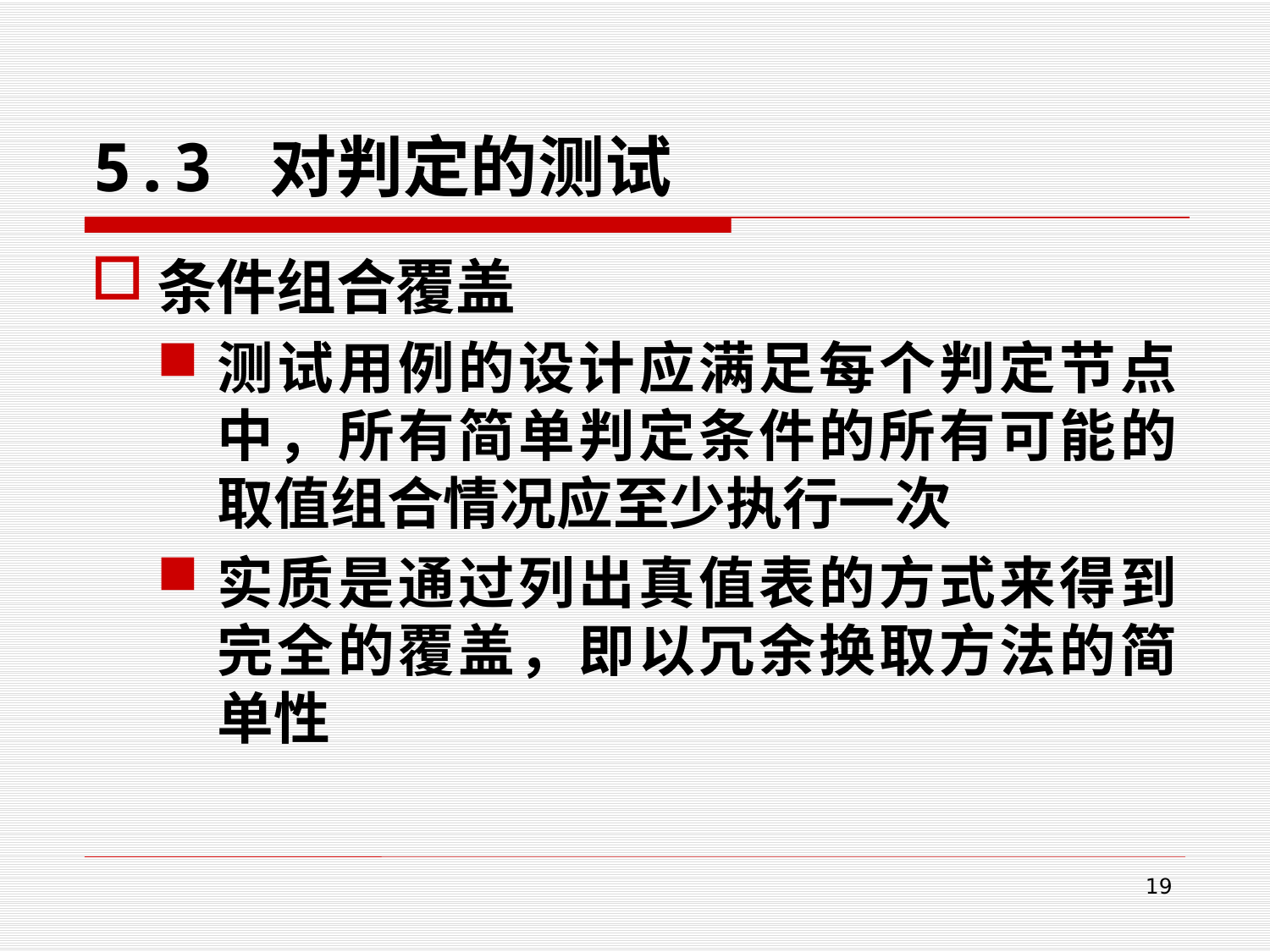

# 5.3 对判定的测试
条件组合覆盖
测试用例的设计应满足每个判定节点中，所有简单判定条件的所有可能的取值组合情况应至少执行一次
实质是通过列出真值表的方式来得到完全的覆盖，即以冗余换取方法的简单性
19